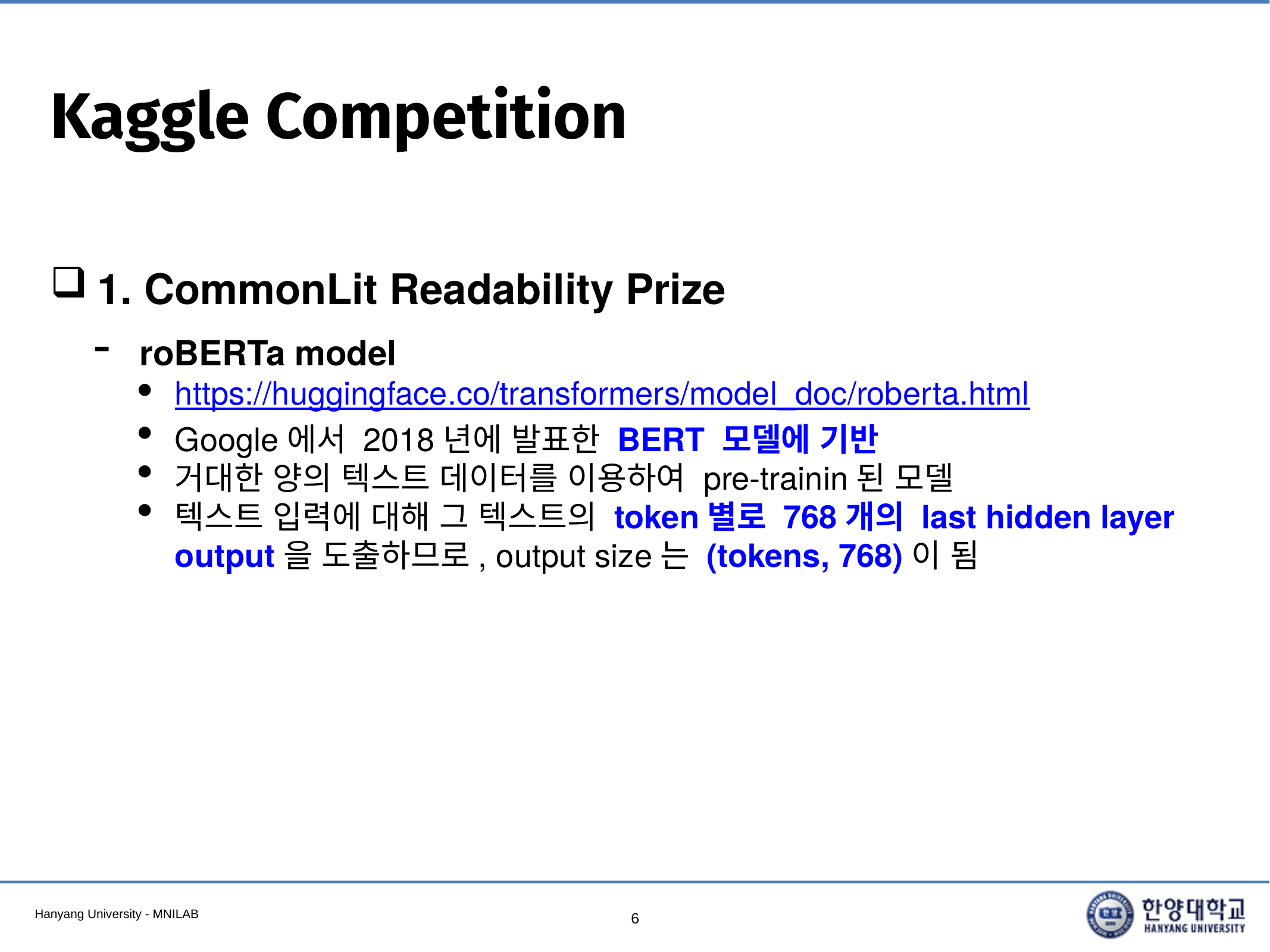

# Kaggle Competition
1. CommonLit Readability Prize
roBERTa model
https://huggingface.co/transformers/model_doc/roberta.html
Google에서 2018년에 발표한 BERT 모델에 기반
거대한 양의 텍스트 데이터를 이용하여 pre-trainin된 모델
텍스트 입력에 대해 그 텍스트의 token별로 768개의 last hidden layer output을 도출하므로, output size는 (tokens, 768)이 됨
6